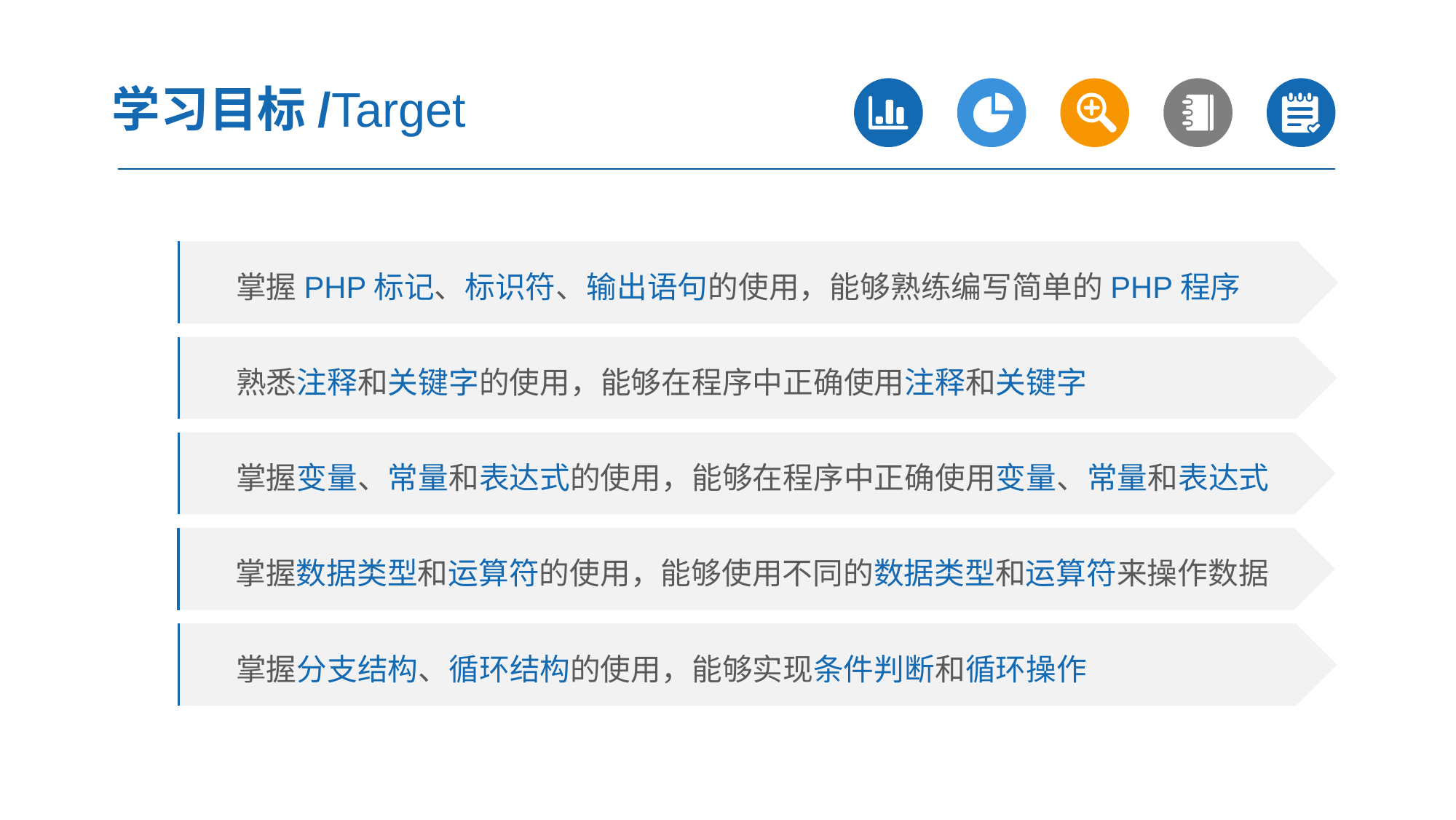

学习目标/Target
      掌握PHP标记、标识符、输出语句的使用，能够熟练编写简单的PHP程序

      熟悉注释和关键字的使用，能够在程序中正确使用注释和关键字

      掌握变量、常量和表达式的使用，能够在程序中正确使用变量、常量和表达式

      掌握数据类型和运算符的使用，能够使用不同的数据类型和运算符来操作数据

      掌握分支结构、循环结构的使用，能够实现条件判断和循环操作